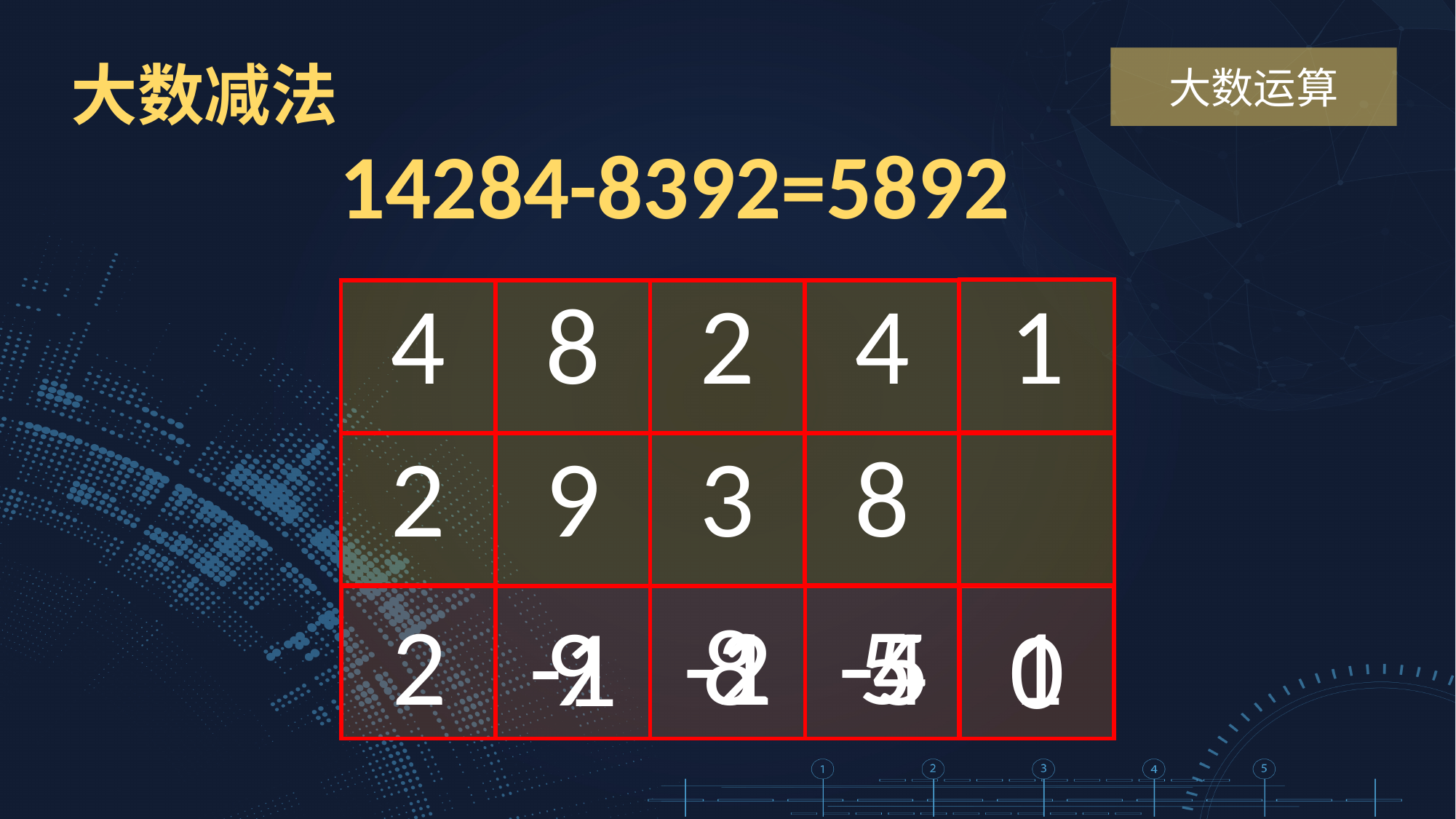

大数减法
大数运算
14284-8392
=5892
|  |
| --- |
| 4 | 8 | 2 | 4 | 1 |
| --- | --- | --- | --- | --- |
|  |
| --- |
|  |
| --- |
|  |
| --- |
|  |
| --- |
| 2 | 9 | 3 | 8 |  |
| --- | --- | --- | --- | --- |
|  |
| --- |
|  |
| --- |
|  |
| --- |
|  |
| --- |
|  |
| --- |
|  |
| --- |
|  |
| --- |
|  |
| --- |
|  |
| --- |
|  |
| --- |
|  |
| --- |
|  |  |  |  |
| --- | --- | --- | --- |
5
-2
-5
1
8
-4
2
-1
9
-1
0